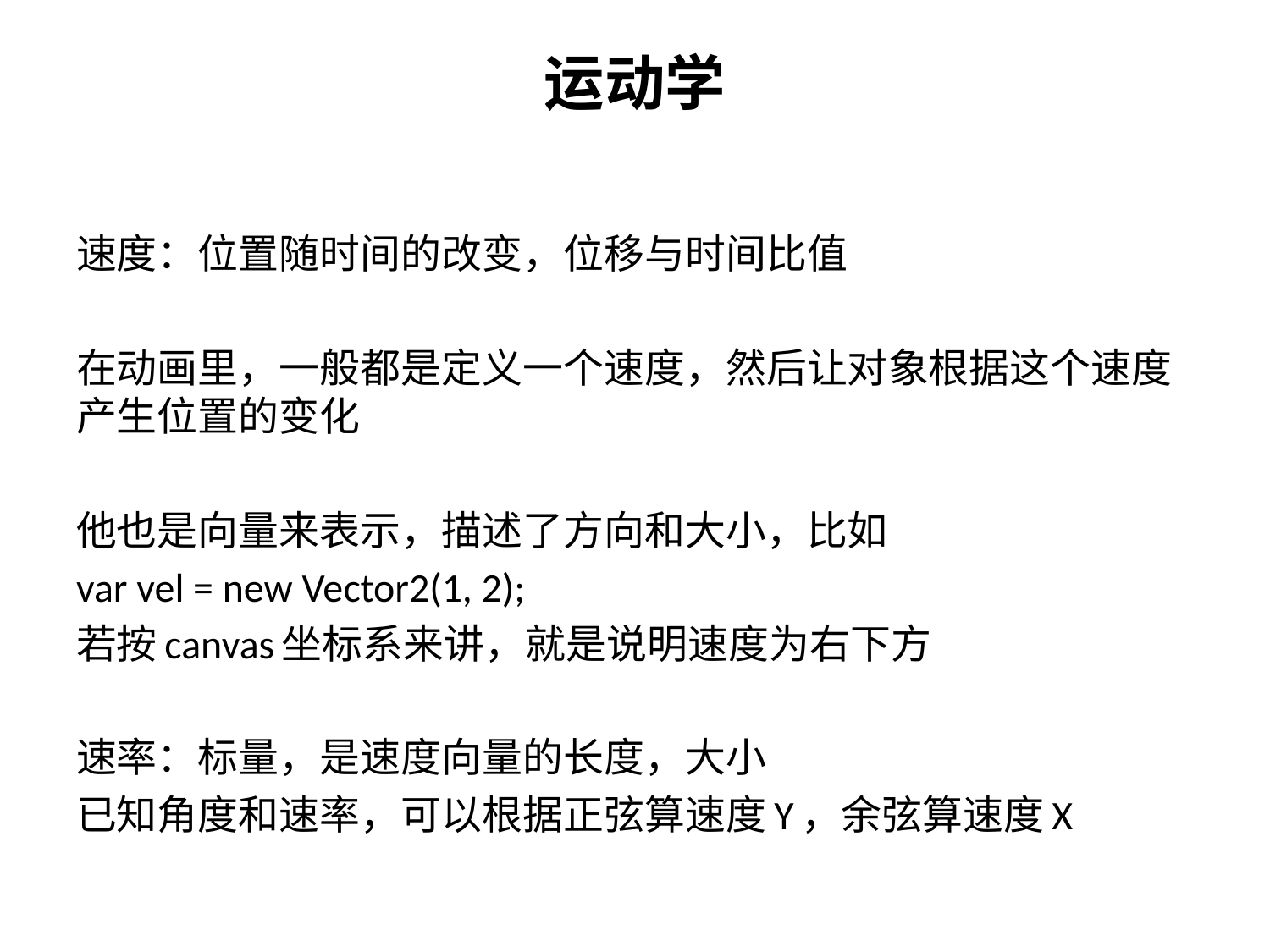

# 运动学
速度：位置随时间的改变，位移与时间比值

在动画里，一般都是定义一个速度，然后让对象根据这个速度产生位置的变化

他也是向量来表示，描述了方向和大小，比如
var vel = new Vector2(1, 2);
若按canvas坐标系来讲，就是说明速度为右下方

速率：标量，是速度向量的长度，大小
已知角度和速率，可以根据正弦算速度Y，余弦算速度X